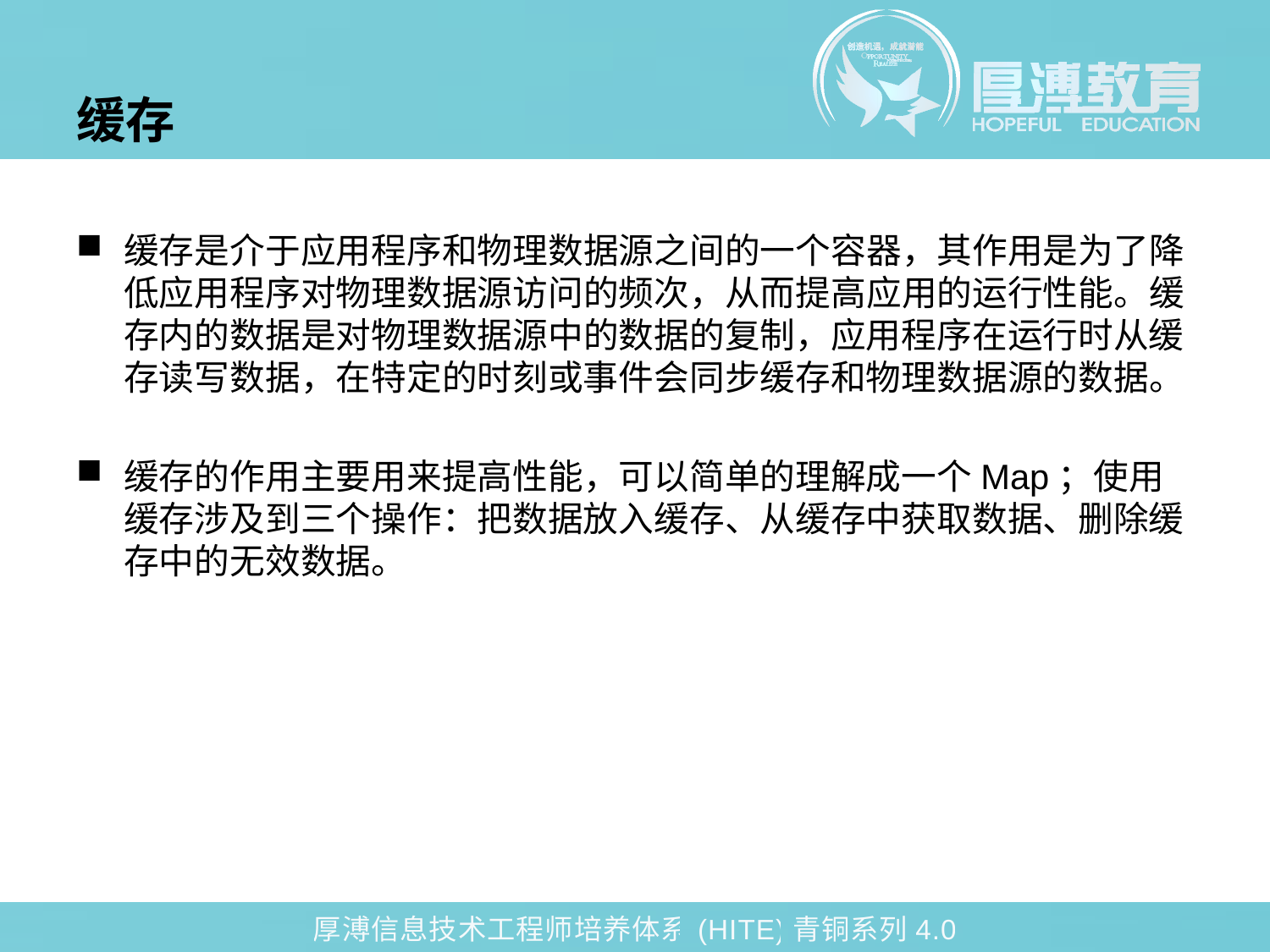

# 缓存
缓存是介于应用程序和物理数据源之间的一个容器，其作用是为了降低应用程序对物理数据源访问的频次，从而提高应用的运行性能。缓存内的数据是对物理数据源中的数据的复制，应用程序在运行时从缓存读写数据，在特定的时刻或事件会同步缓存和物理数据源的数据。

缓存的作用主要用来提高性能，可以简单的理解成一个Map；使用缓存涉及到三个操作：把数据放入缓存、从缓存中获取数据、删除缓存中的无效数据。